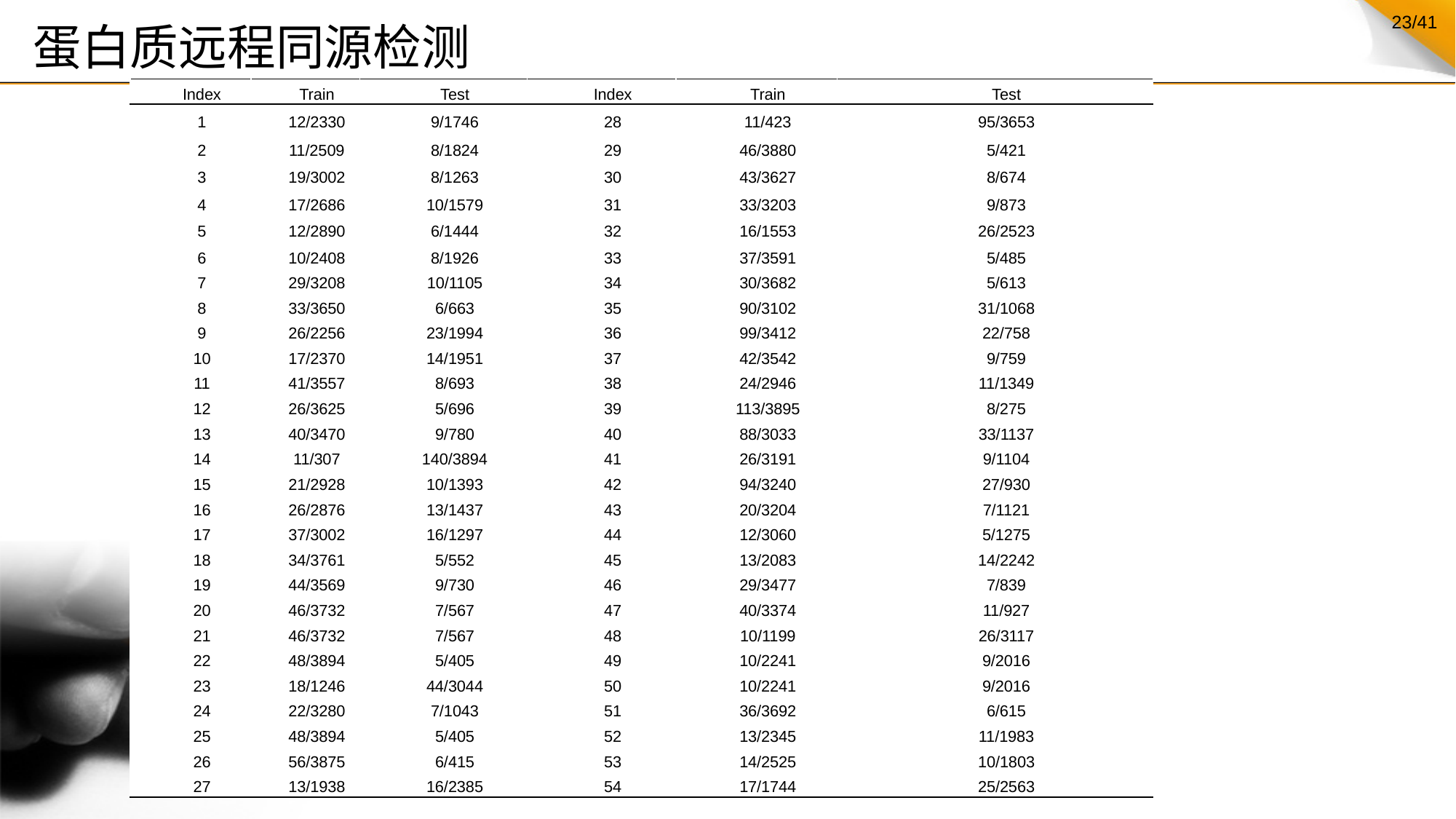

# 蛋白质远程同源检测
| Index | Train | Test | Index | Train | Test |
| --- | --- | --- | --- | --- | --- |
| 1 | 12/2330 | 9/1746 | 28 | 11/423 | 95/3653 |
| 2 | 11/2509 | 8/1824 | 29 | 46/3880 | 5/421 |
| 3 | 19/3002 | 8/1263 | 30 | 43/3627 | 8/674 |
| 4 | 17/2686 | 10/1579 | 31 | 33/3203 | 9/873 |
| 5 | 12/2890 | 6/1444 | 32 | 16/1553 | 26/2523 |
| 6 | 10/2408 | 8/1926 | 33 | 37/3591 | 5/485 |
| 7 | 29/3208 | 10/1105 | 34 | 30/3682 | 5/613 |
| 8 | 33/3650 | 6/663 | 35 | 90/3102 | 31/1068 |
| 9 | 26/2256 | 23/1994 | 36 | 99/3412 | 22/758 |
| 10 | 17/2370 | 14/1951 | 37 | 42/3542 | 9/759 |
| 11 | 41/3557 | 8/693 | 38 | 24/2946 | 11/1349 |
| 12 | 26/3625 | 5/696 | 39 | 113/3895 | 8/275 |
| 13 | 40/3470 | 9/780 | 40 | 88/3033 | 33/1137 |
| 14 | 11/307 | 140/3894 | 41 | 26/3191 | 9/1104 |
| 15 | 21/2928 | 10/1393 | 42 | 94/3240 | 27/930 |
| 16 | 26/2876 | 13/1437 | 43 | 20/3204 | 7/1121 |
| 17 | 37/3002 | 16/1297 | 44 | 12/3060 | 5/1275 |
| 18 | 34/3761 | 5/552 | 45 | 13/2083 | 14/2242 |
| 19 | 44/3569 | 9/730 | 46 | 29/3477 | 7/839 |
| 20 | 46/3732 | 7/567 | 47 | 40/3374 | 11/927 |
| 21 | 46/3732 | 7/567 | 48 | 10/1199 | 26/3117 |
| 22 | 48/3894 | 5/405 | 49 | 10/2241 | 9/2016 |
| 23 | 18/1246 | 44/3044 | 50 | 10/2241 | 9/2016 |
| 24 | 22/3280 | 7/1043 | 51 | 36/3692 | 6/615 |
| 25 | 48/3894 | 5/405 | 52 | 13/2345 | 11/1983 |
| 26 | 56/3875 | 6/415 | 53 | 14/2525 | 10/1803 |
| 27 | 13/1938 | 16/2385 | 54 | 17/1744 | 25/2563 |